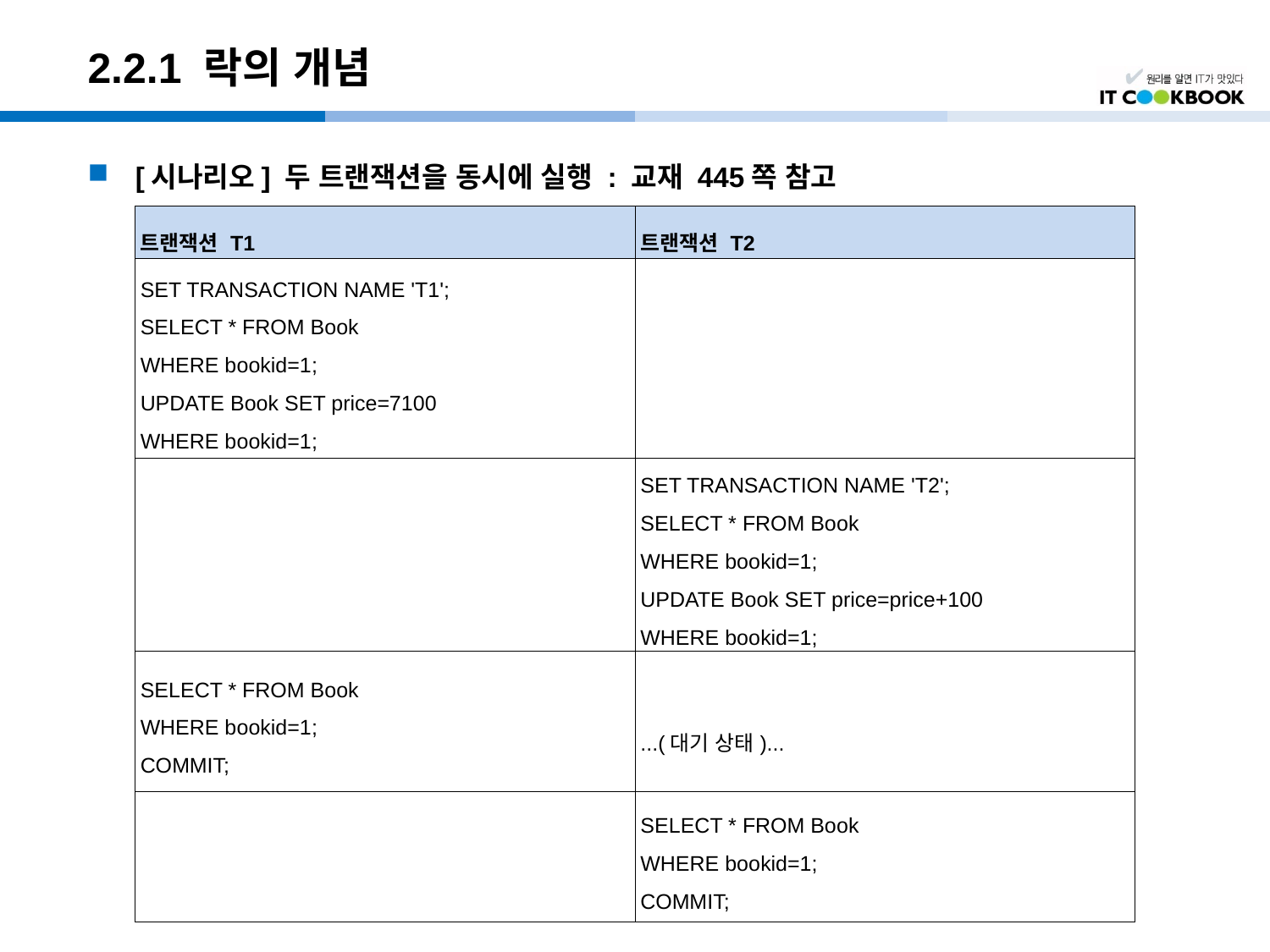

# 2.2.1 락의 개념
[시나리오] 두 트랜잭션을 동시에 실행 : 교재 445쪽 참고
| 트랜잭션 T1 | 트랜잭션 T2 |
| --- | --- |
| SET TRANSACTION NAME 'T1'; SELECT \* FROM Book WHERE bookid=1; UPDATE Book SET price=7100 WHERE bookid=1; |  |
|  | SET TRANSACTION NAME 'T2'; SELECT \* FROM Book WHERE bookid=1; UPDATE Book SET price=price+100 WHERE bookid=1; |
| SELECT \* FROM Book WHERE bookid=1; COMMIT; | ...(대기 상태)... |
|  | SELECT \* FROM Book WHERE bookid=1; COMMIT; |